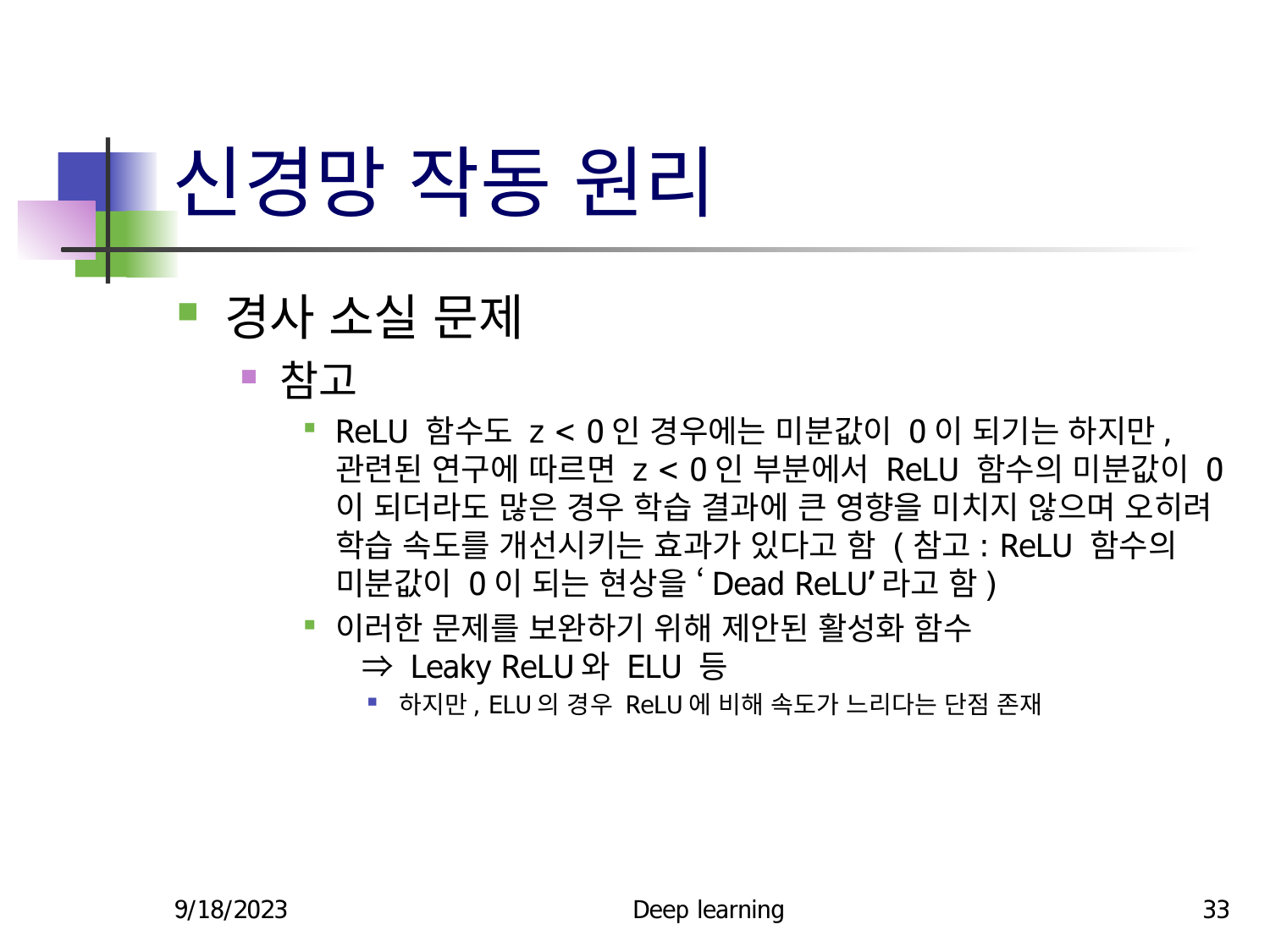

# 신경망 작동 원리
경사 소실 문제
참고
ReLU 함수도 z < 0인 경우에는 미분값이 0이 되기는 하지만, 관련된 연구에 따르면 z < 0인 부분에서 ReLU 함수의 미분값이 0이 되더라도 많은 경우 학습 결과에 큰 영향을 미치지 않으며 오히려 학습 속도를 개선시키는 효과가 있다고 함 (참고: ReLU 함수의 미분값이 0이 되는 현상을 ‘Dead ReLU’라고 함)
이러한 문제를 보완하기 위해 제안된 활성화 함수
   ⇒ Leaky ReLU와 ELU 등
하지만, ELU의 경우 ReLU에 비해 속도가 느리다는 단점 존재
9/18/2023
Deep learning
33